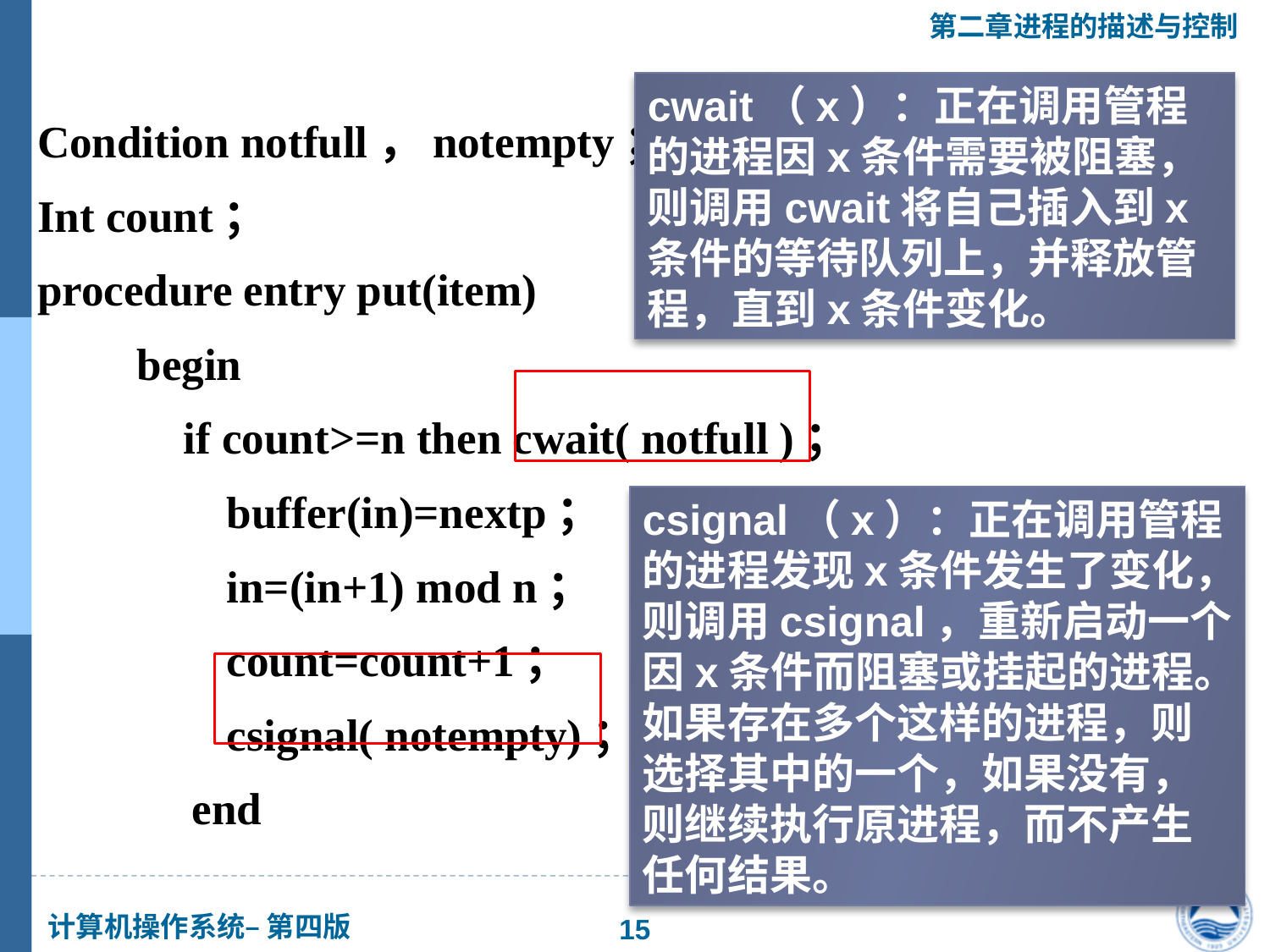

cwait（x）：正在调用管程的进程因x条件需要被阻塞，则调用cwait将自己插入到x条件的等待队列上，并释放管程，直到x条件变化。
Condition notfull，notempty；
Int count；
procedure entry put(item)
　　begin
　         if count>=n then cwait( notfull )；
　　　　buffer(in)=nextp；
　　　　in=(in+1) mod n；
　　　　count=count+1；
　　　　csignal( notempty)；
　　　 end

csignal（x）：正在调用管程的进程发现x条件发生了变化，则调用csignal，重新启动一个因x条件而阻塞或挂起的进程。如果存在多个这样的进程，则选择其中的一个，如果没有，则继续执行原进程，而不产生任何结果。